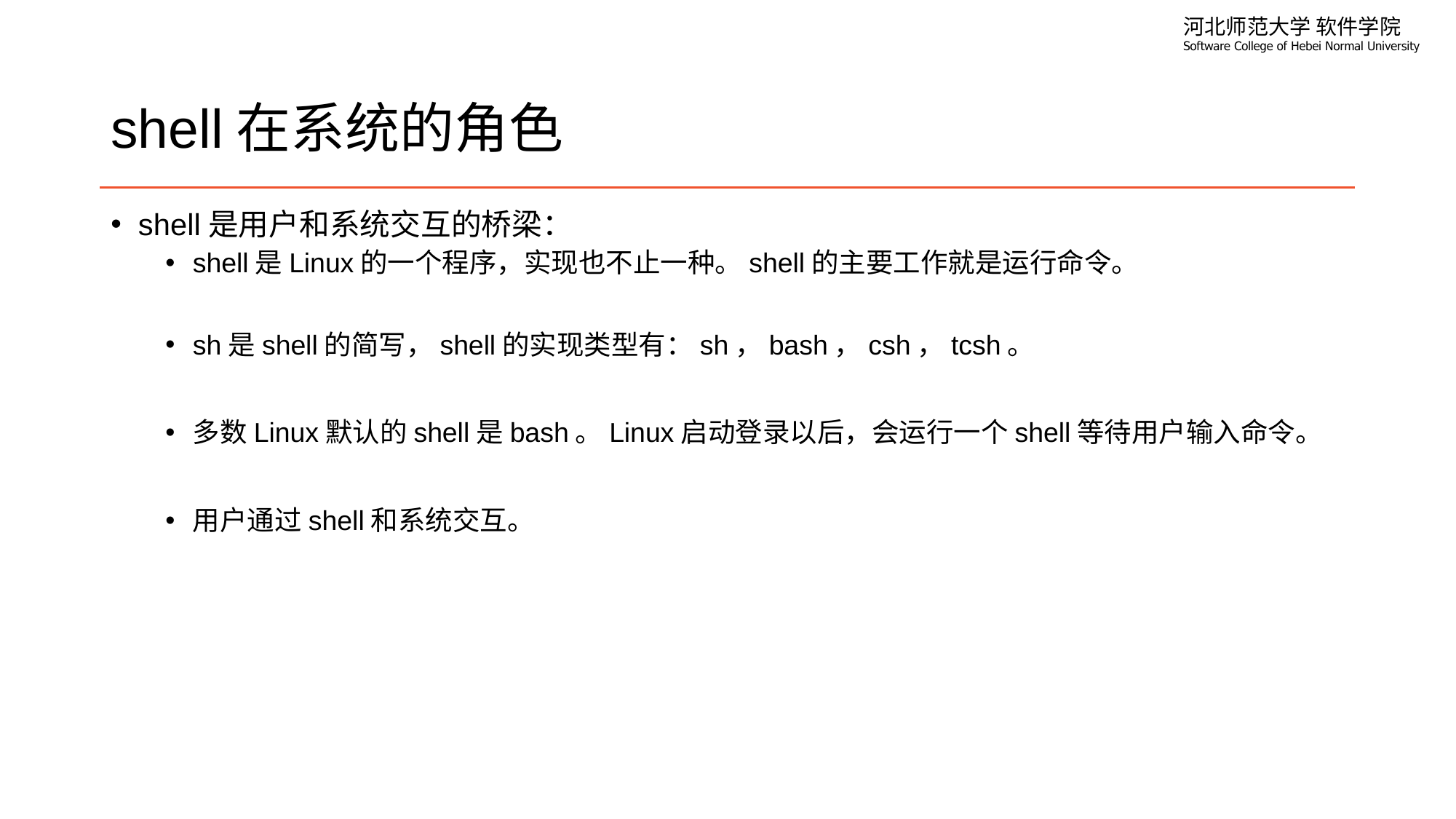

# shell在系统的角色
shell是用户和系统交互的桥梁：
shell是Linux的一个程序，实现也不止一种。shell的主要工作就是运行命令。

sh是shell的简写，shell的实现类型有：sh，bash，csh，tcsh。

多数Linux默认的shell是bash。Linux启动登录以后，会运行一个shell等待用户输入命令。

用户通过shell和系统交互。